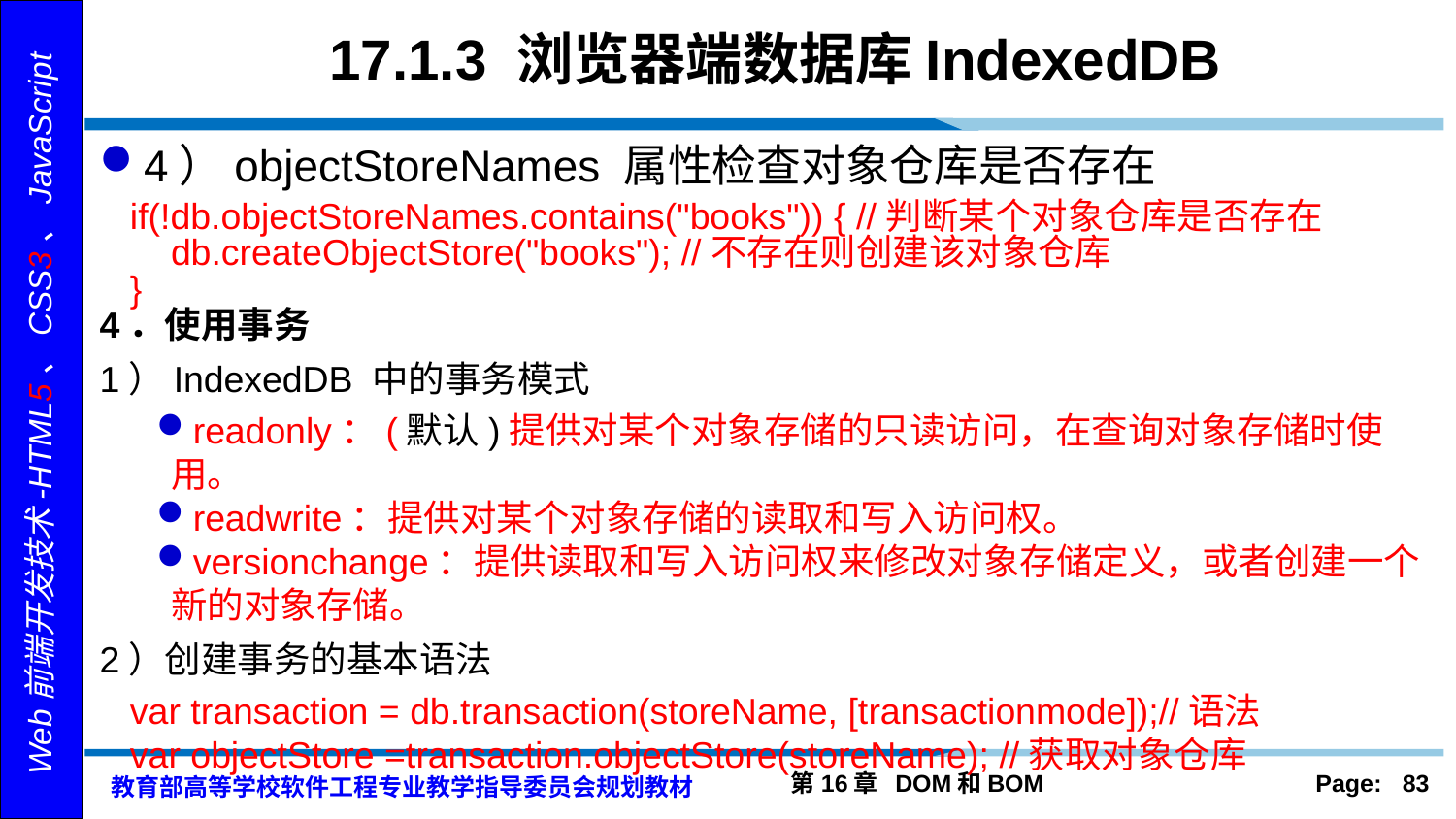

# 17.1.3 浏览器端数据库IndexedDB
4）objectStoreNames 属性检查对象仓库是否存在
   if(!db.objectStoreNames.contains("books")) { //判断某个对象仓库是否存在
       db.createObjectStore("books"); //不存在则创建该对象仓库
   }
4．使用事务
1）IndexedDB 中的事务模式
readonly：(默认)提供对某个对象存储的只读访问，在查询对象存储时使用。
readwrite：提供对某个对象存储的读取和写入访问权。
versionchange：提供读取和写入访问权来修改对象存储定义，或者创建一个新的对象存储。
2）创建事务的基本语法
   var transaction = db.transaction(storeName, [transactionmode]);//语法
   var objectStore =transaction.objectStore(storeName); //获取对象仓库